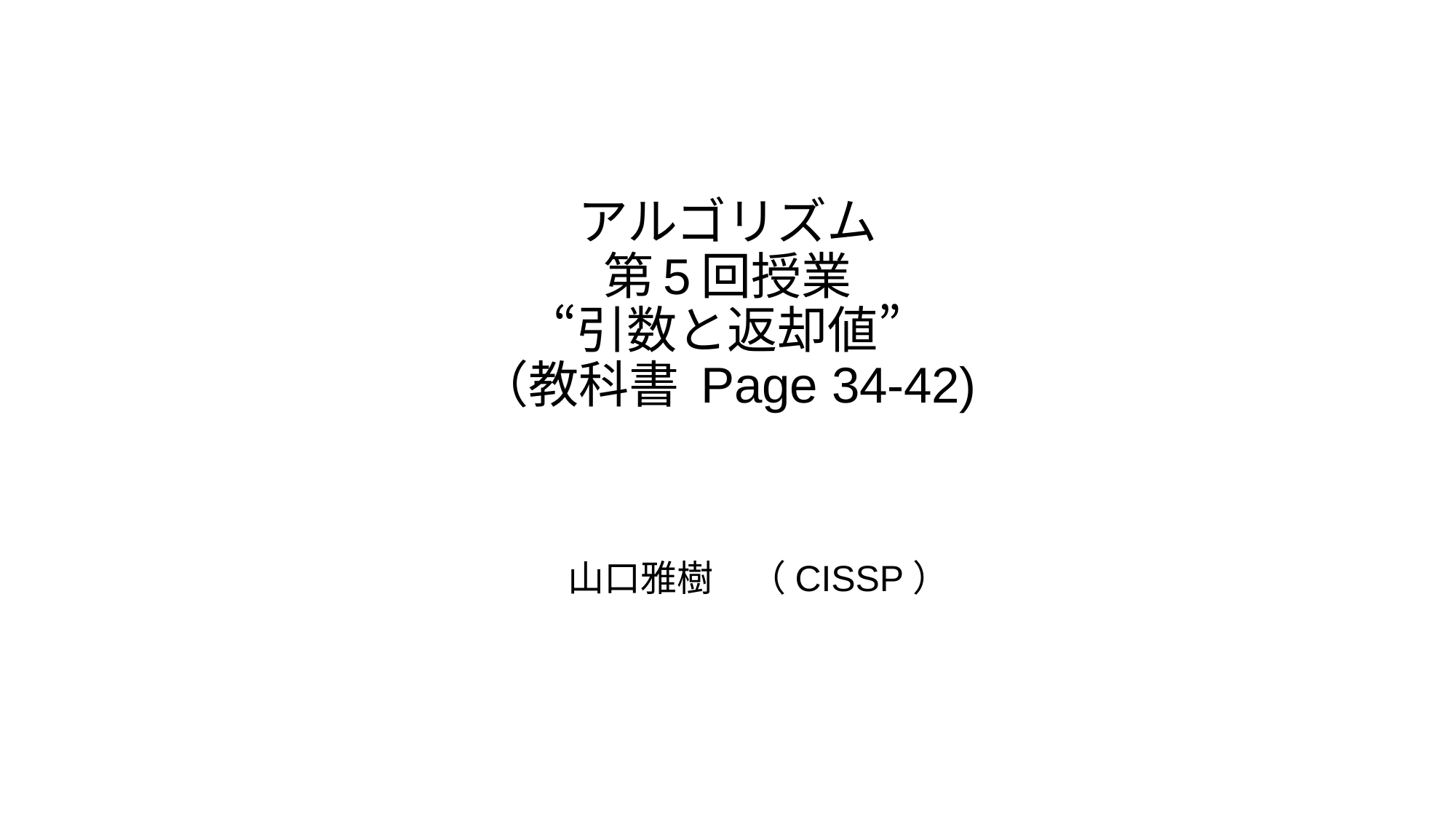

# アルゴリズム 第5回授業 “引数と返却値” （教科書 Page 34-42)
山口雅樹　（CISSP）